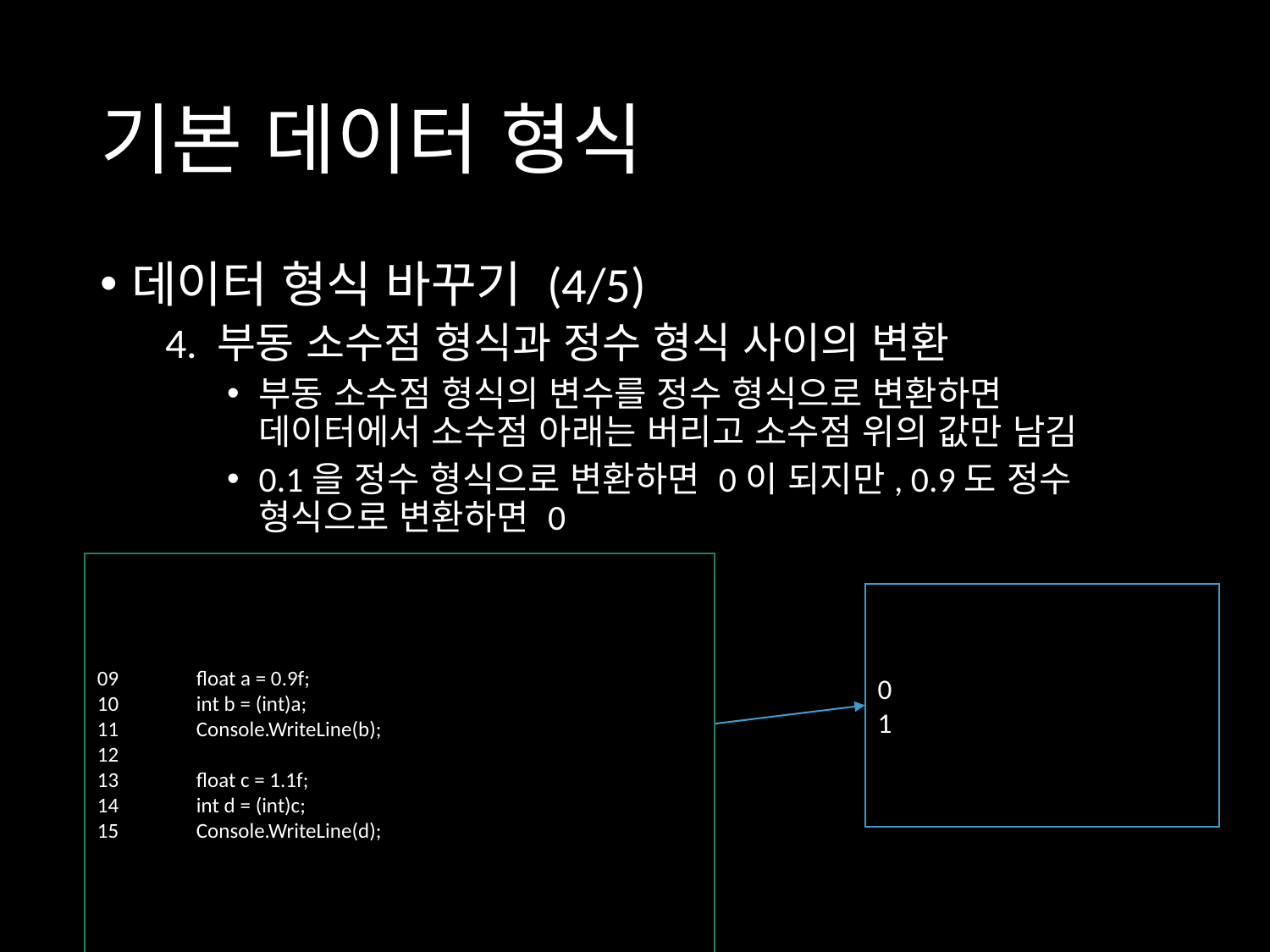

# 기본 데이터 형식
데이터 형식 바꾸기 (4/5)
4. 부동 소수점 형식과 정수 형식 사이의 변환
부동 소수점 형식의 변수를 정수 형식으로 변환하면 데이터에서 소수점 아래는 버리고 소수점 위의 값만 남김
0.1을 정수 형식으로 변환하면 0이 되지만, 0.9도 정수 형식으로 변환하면 0
09                float a = 0.9f;
10                int b = (int)a;
11                Console.WriteLine(b);
12
13                float c = 1.1f;
14                int d = (int)c;
15                Console.WriteLine(d);
0
1